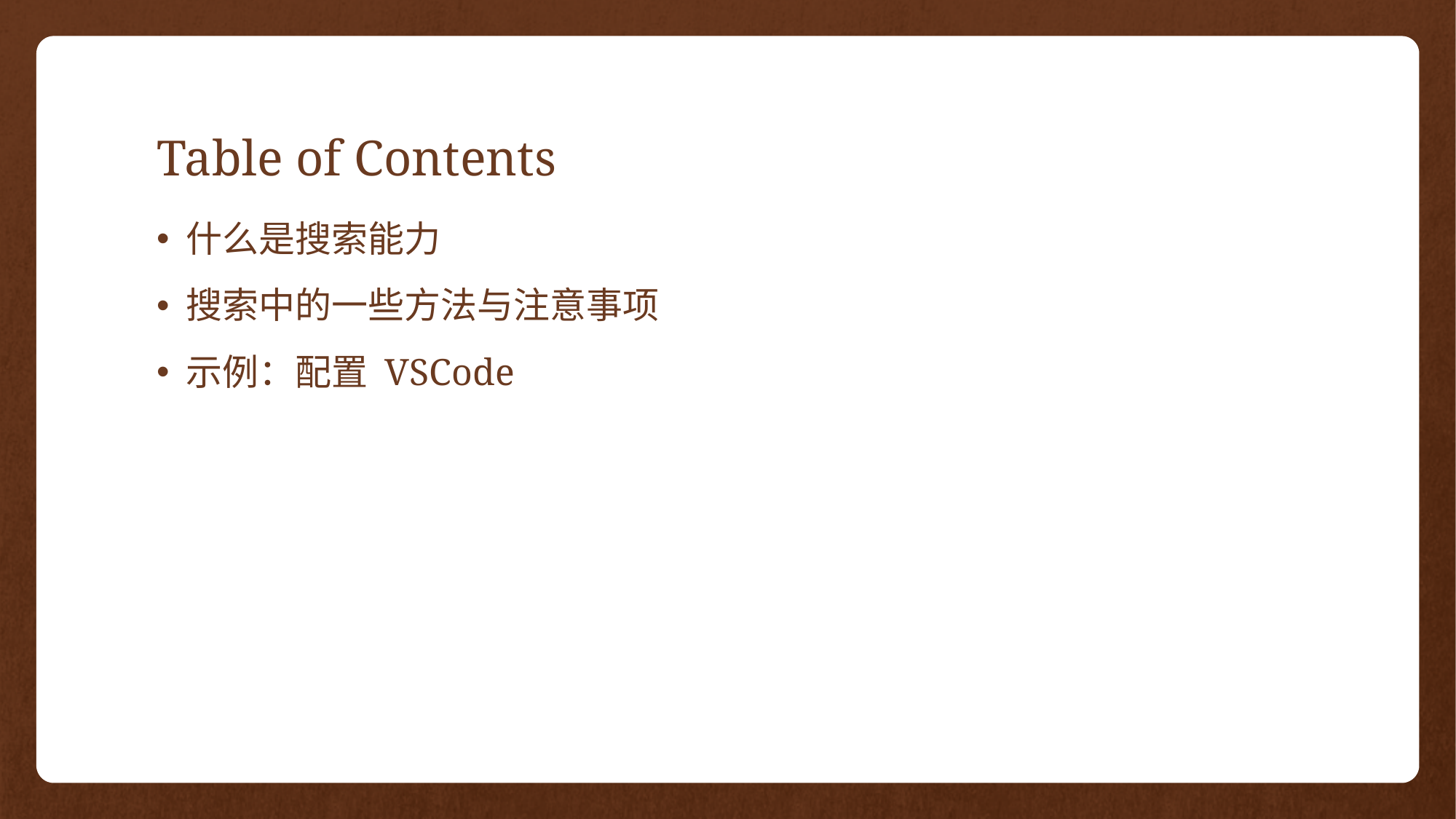

# Table of Contents
什么是搜索能力
搜索中的一些方法与注意事项
示例：配置 VSCode